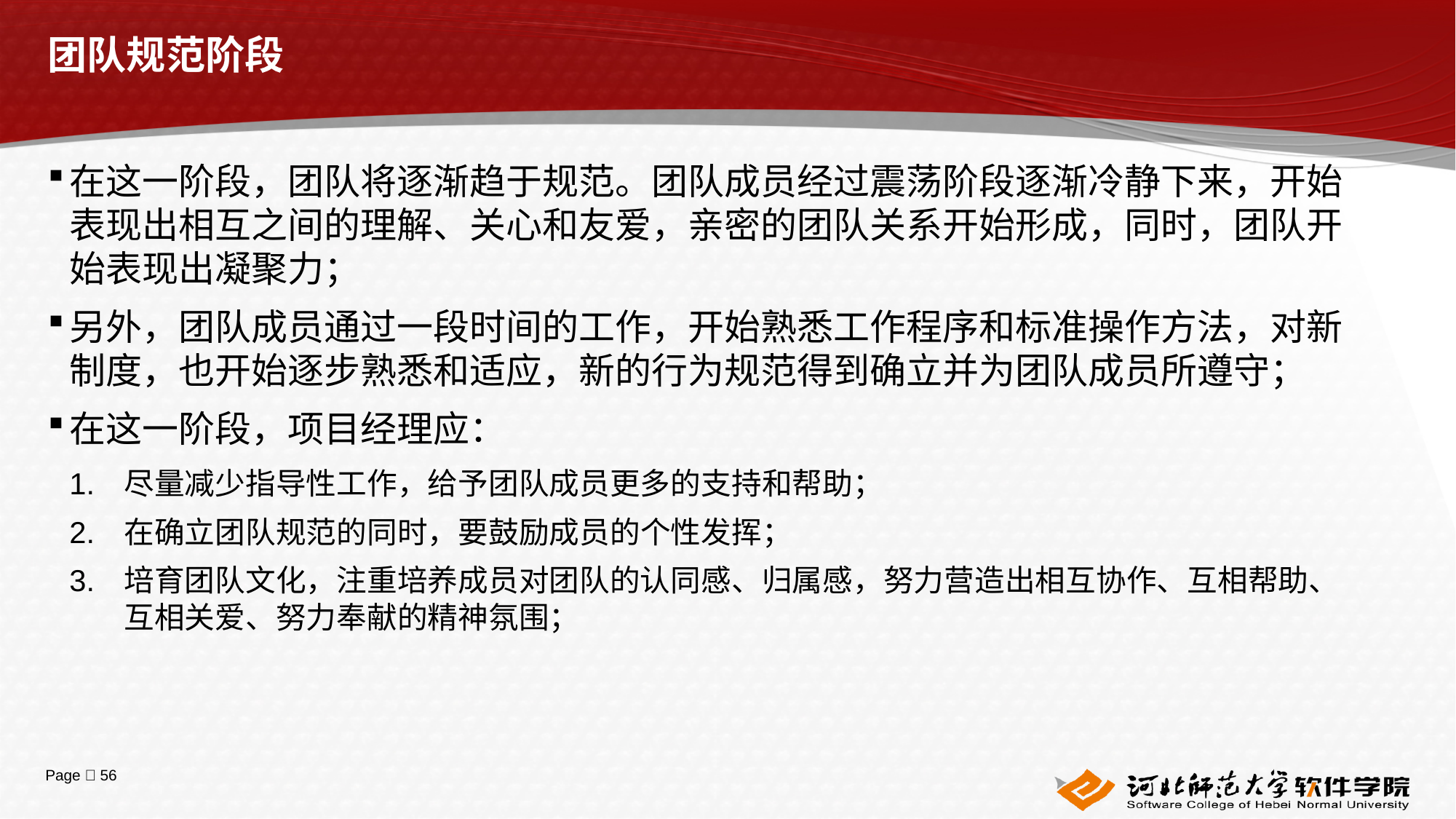

# 团队规范阶段
在这一阶段，团队将逐渐趋于规范。团队成员经过震荡阶段逐渐冷静下来，开始表现出相互之间的理解、关心和友爱，亲密的团队关系开始形成，同时，团队开始表现出凝聚力；
另外，团队成员通过一段时间的工作，开始熟悉工作程序和标准操作方法，对新制度，也开始逐步熟悉和适应，新的行为规范得到确立并为团队成员所遵守；
在这一阶段，项目经理应：
尽量减少指导性工作，给予团队成员更多的支持和帮助；
在确立团队规范的同时，要鼓励成员的个性发挥；
培育团队文化，注重培养成员对团队的认同感、归属感，努力营造出相互协作、互相帮助、互相关爱、努力奉献的精神氛围；